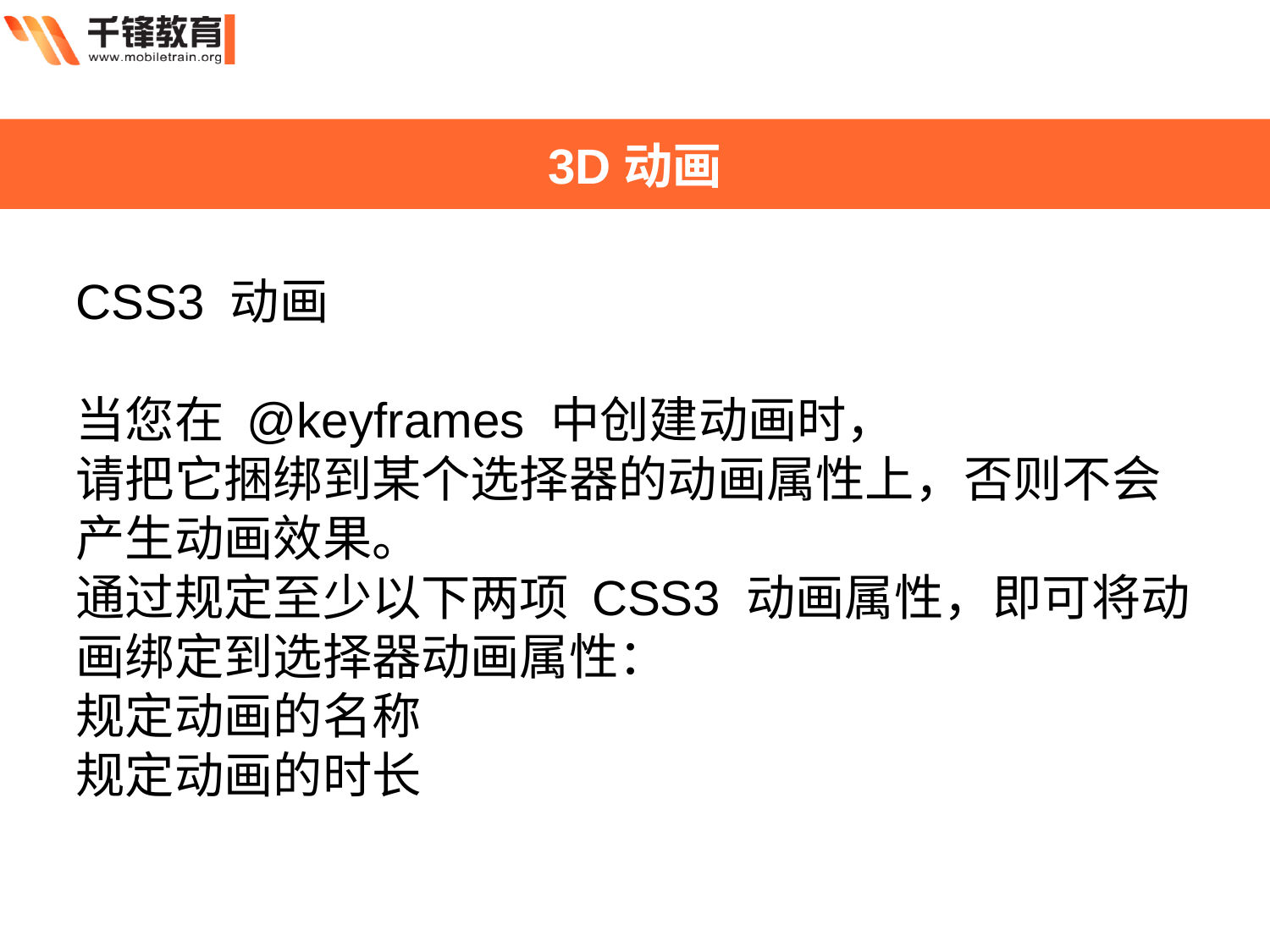

3D动画
CSS3 动画

当您在 @keyframes 中创建动画时，
请把它捆绑到某个选择器的动画属性上，否则不会产生动画效果。
通过规定至少以下两项 CSS3 动画属性，即可将动画绑定到选择器动画属性：
规定动画的名称
规定动画的时长